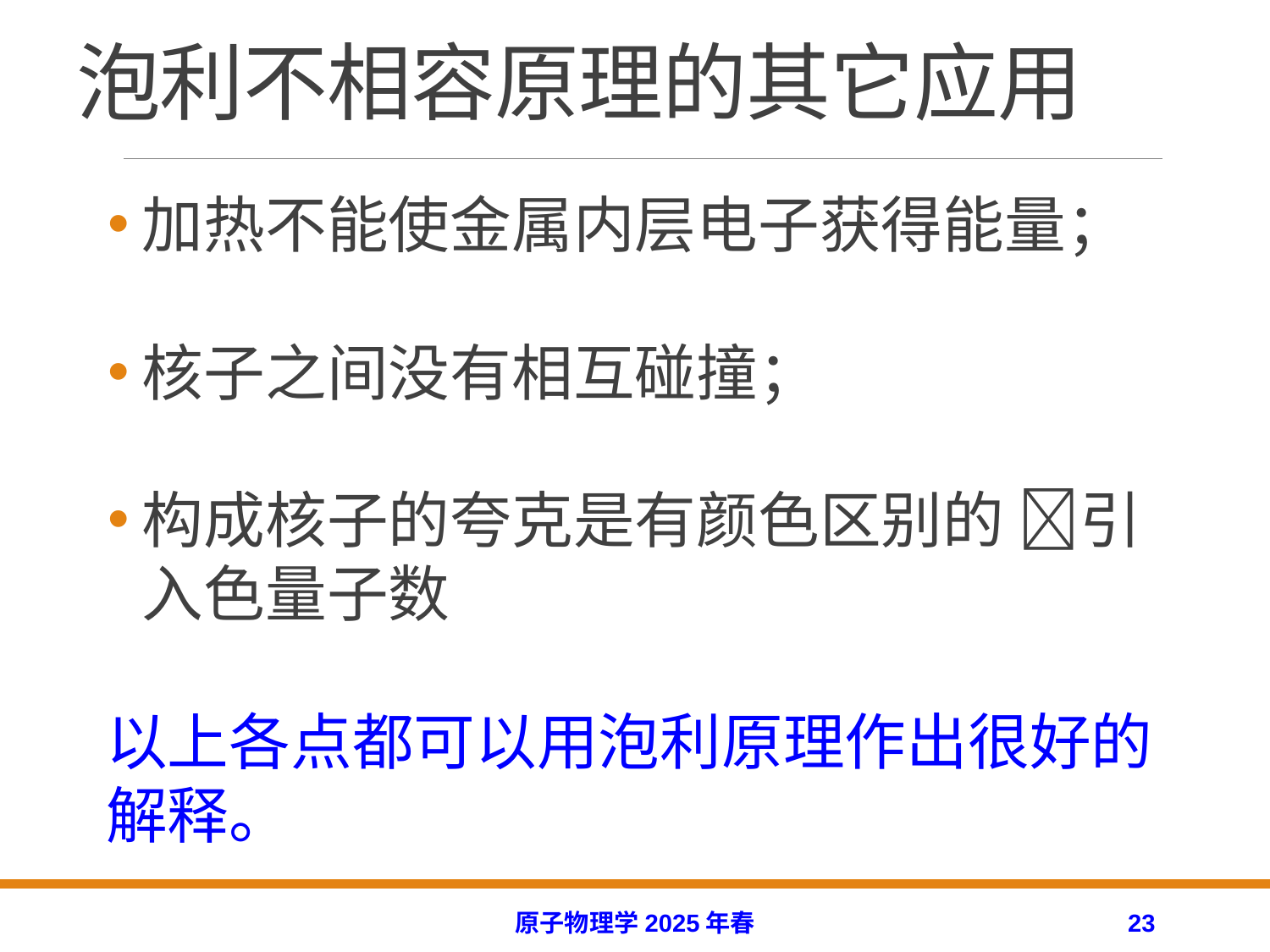

# 泡利不相容原理的其它应用
加热不能使金属内层电子获得能量；

核子之间没有相互碰撞；

构成核子的夸克是有颜色区别的 ⇐引入色量子数

以上各点都可以用泡利原理作出很好的解释。
原子物理学2025年春
23